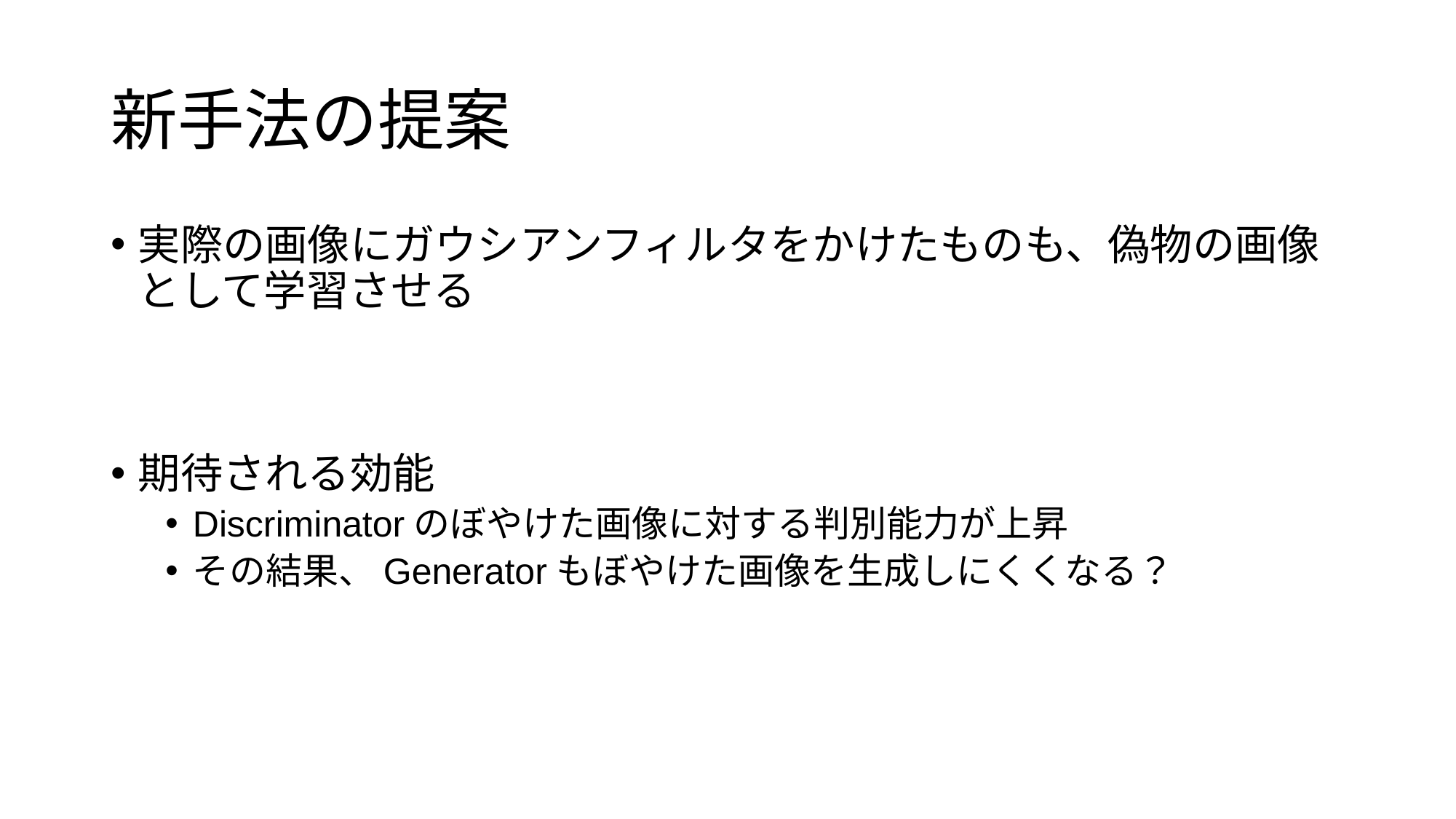

# 新手法の提案
実際の画像にガウシアンフィルタをかけたものも、偽物の画像として学習させる

期待される効能
Discriminatorのぼやけた画像に対する判別能力が上昇
その結果、Generatorもぼやけた画像を生成しにくくなる？